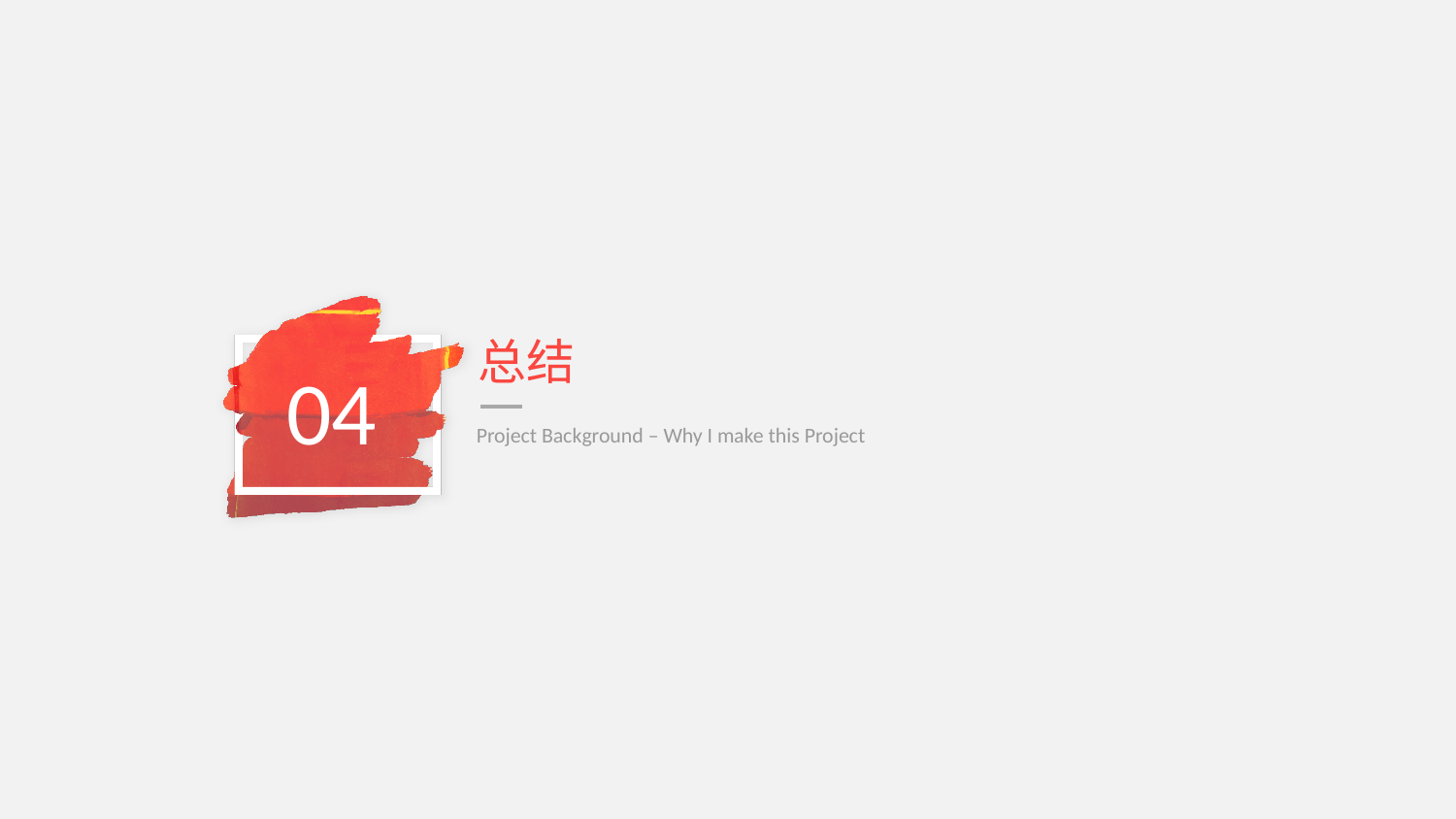

总结
04
Project Background – Why I make this Project